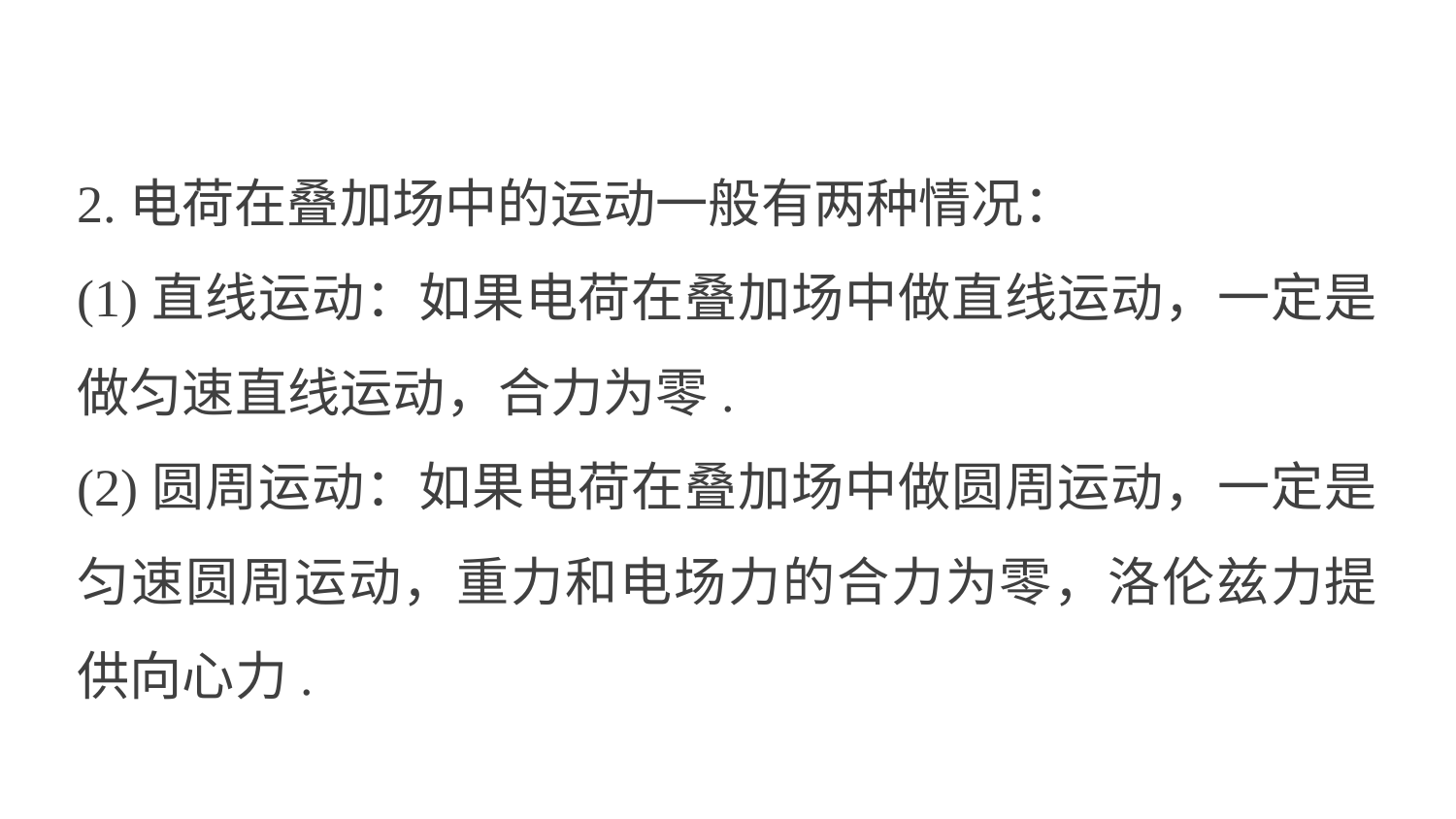

2.电荷在叠加场中的运动一般有两种情况：
(1)直线运动：如果电荷在叠加场中做直线运动，一定是做匀速直线运动，合力为零.
(2)圆周运动：如果电荷在叠加场中做圆周运动，一定是匀速圆周运动，重力和电场力的合力为零，洛伦兹力提供向心力.